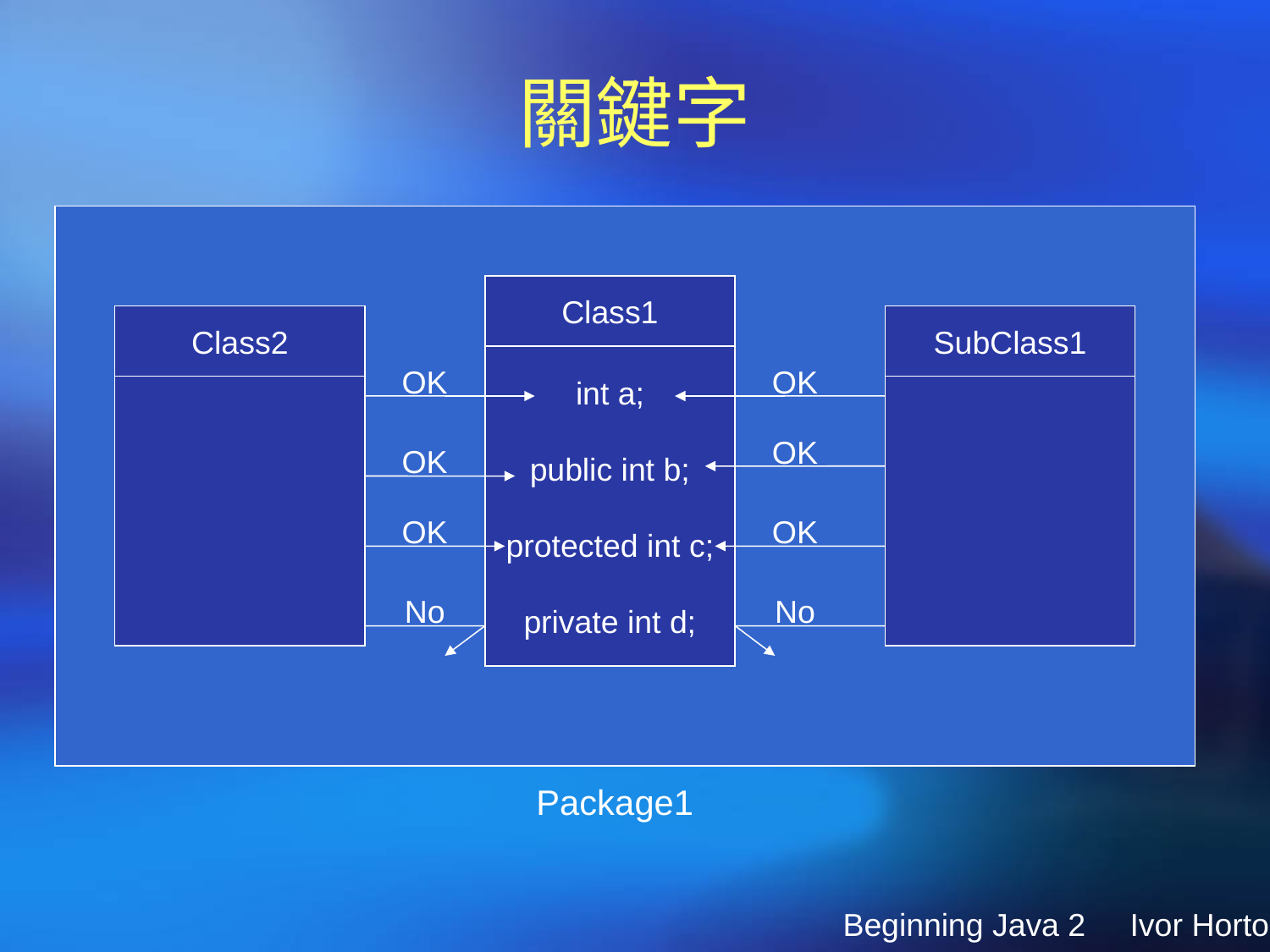

# 關鍵字

Class1
Class2
SubClass1
int a;

public int b;

protected int c;

private int d;
OK
OK

OK
OK

OK
OK

No
No

Package1
Beginning Java 2     Ivor Horton